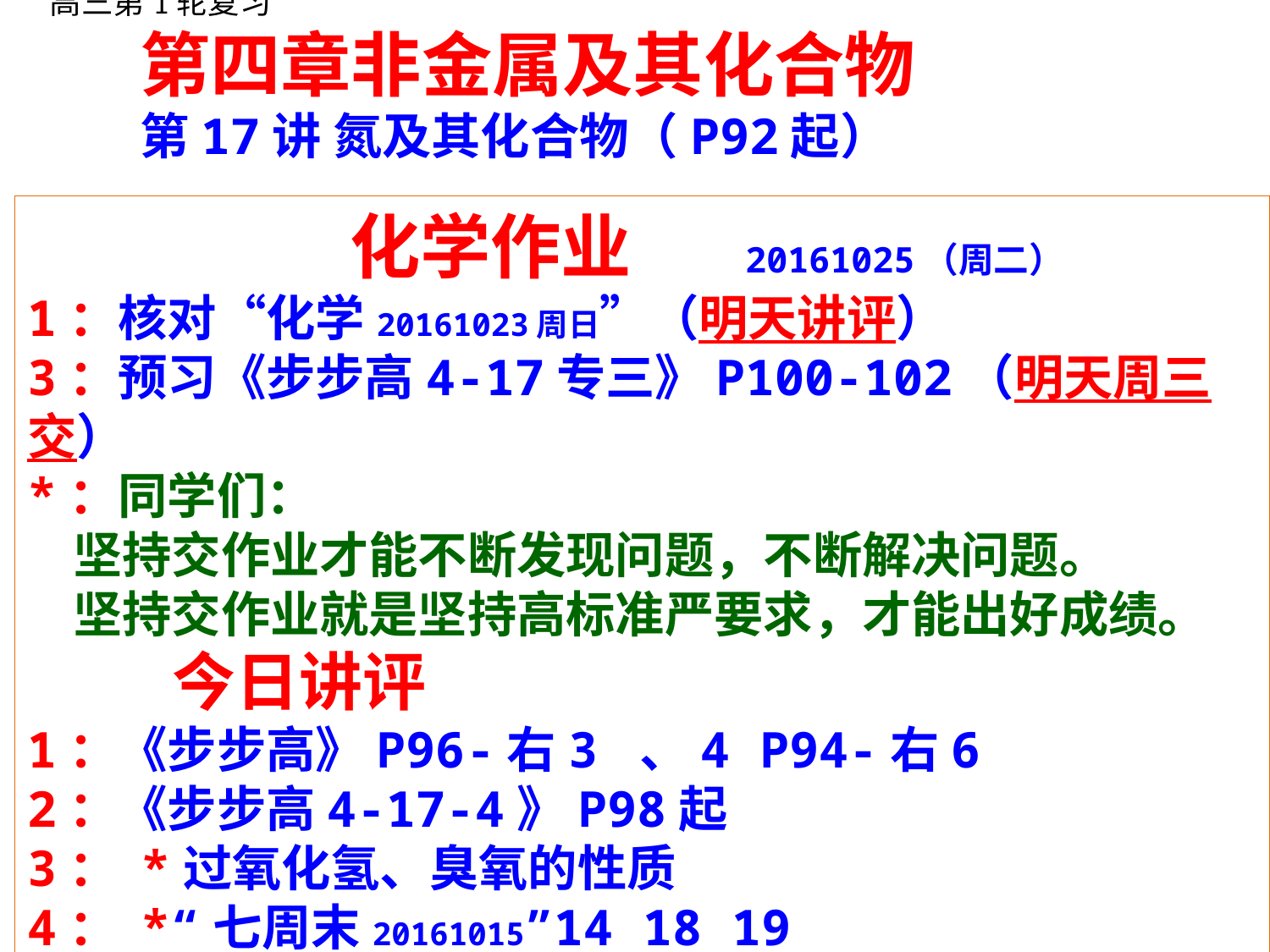

高三第1轮复习
       第四章非金属及其化合物
       第17讲 氮及其化合物（P92起）

                   化学作业      20161025（周二）
1：核对“化学20161023周日”（明天讲评）
3：预习《步步高4-17专三》P100-102（明天周三交）
*：同学们：
   坚持交作业才能不断发现问题，不断解决问题。
   坚持交作业就是坚持高标准严要求，才能出好成绩。
         今日讲评
1：《步步高》P96-右3 、4 P94-右6
2：《步步高4-17-4》P98起
3： *过氧化氢、臭氧的性质
4： *“七周末20161015”14 18 19